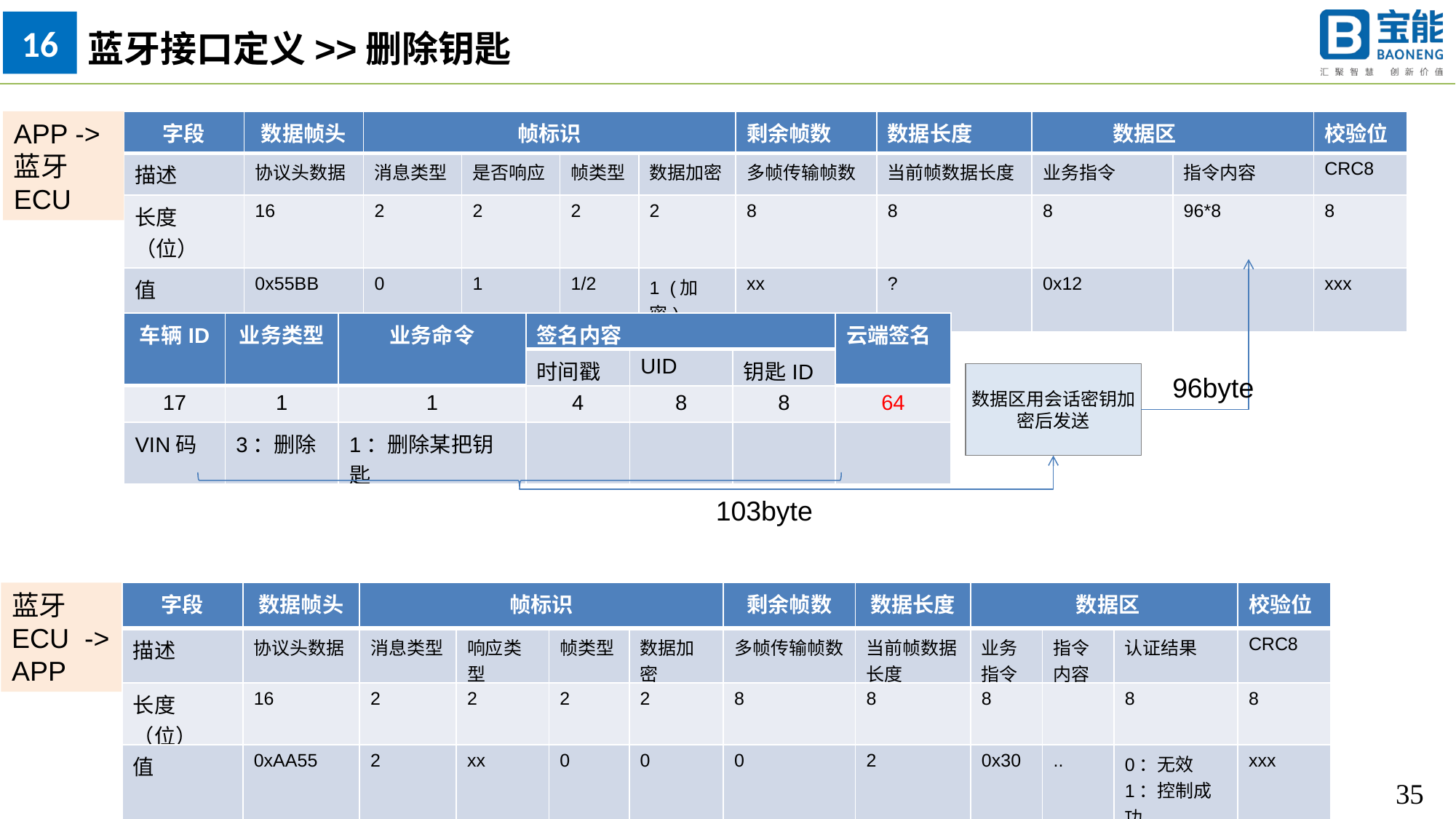

16
蓝牙接口定义>>删除钥匙
APP -> 蓝牙ECU
| 字段 | 数据帧头 | 帧标识 |  |  |  | 剩余帧数 | 数据长度 | 数据区 |  | 校验位 |
| --- | --- | --- | --- | --- | --- | --- | --- | --- | --- | --- |
| 描述 | 协议头数据 | 消息类型 | 是否响应 | 帧类型 | 数据加密 | 多帧传输帧数 | 当前帧数据长度 | 业务指令 | 指令内容 | CRC8 |
| 长度（位） | 16 | 2 | 2 | 2 | 2 | 8 | 8 | 8 | 96\*8 | 8 |
| 值 | 0x55BB | 0 | 1 | 1/2 | 1 (加密) | xx | ? | 0x12 |  | xxx |

| 车辆ID | 业务类型 | 业务命令 | 签名内容 |  |  | 云端签名 |
| --- | --- | --- | --- | --- | --- | --- |
|  |  |  | 时间戳 | UID | 钥匙ID |  |
| 17 | 1 | 1 | 4 | 8 | 8 | 64 |
| VIN码 | 3：删除 | 1：删除某把钥匙 |  |  |  |  |
数据区用会话密钥加密后发送
96byte
103byte
蓝牙ECU  -> APP
| 字段 | 数据帧头 | 帧标识 |  |  |  | 剩余帧数 | 数据长度 | 数据区 |  |  | 校验位 |
| --- | --- | --- | --- | --- | --- | --- | --- | --- | --- | --- | --- |
| 描述 | 协议头数据 | 消息类型 | 响应类型 | 帧类型 | 数据加密 | 多帧传输帧数 | 当前帧数据长度 | 业务指令 | 指令内容 | 认证结果 | CRC8 |
| 长度（位） | 16 | 2 | 2 | 2 | 2 | 8 | 8 | 8 |  | 8 | 8 |
| 值 | 0xAA55 | 2 | xx | 0 | 0 | 0 | 2 | 0x30 | .. | 0：无效 1：控制成功 2：控制失败 | xxx |